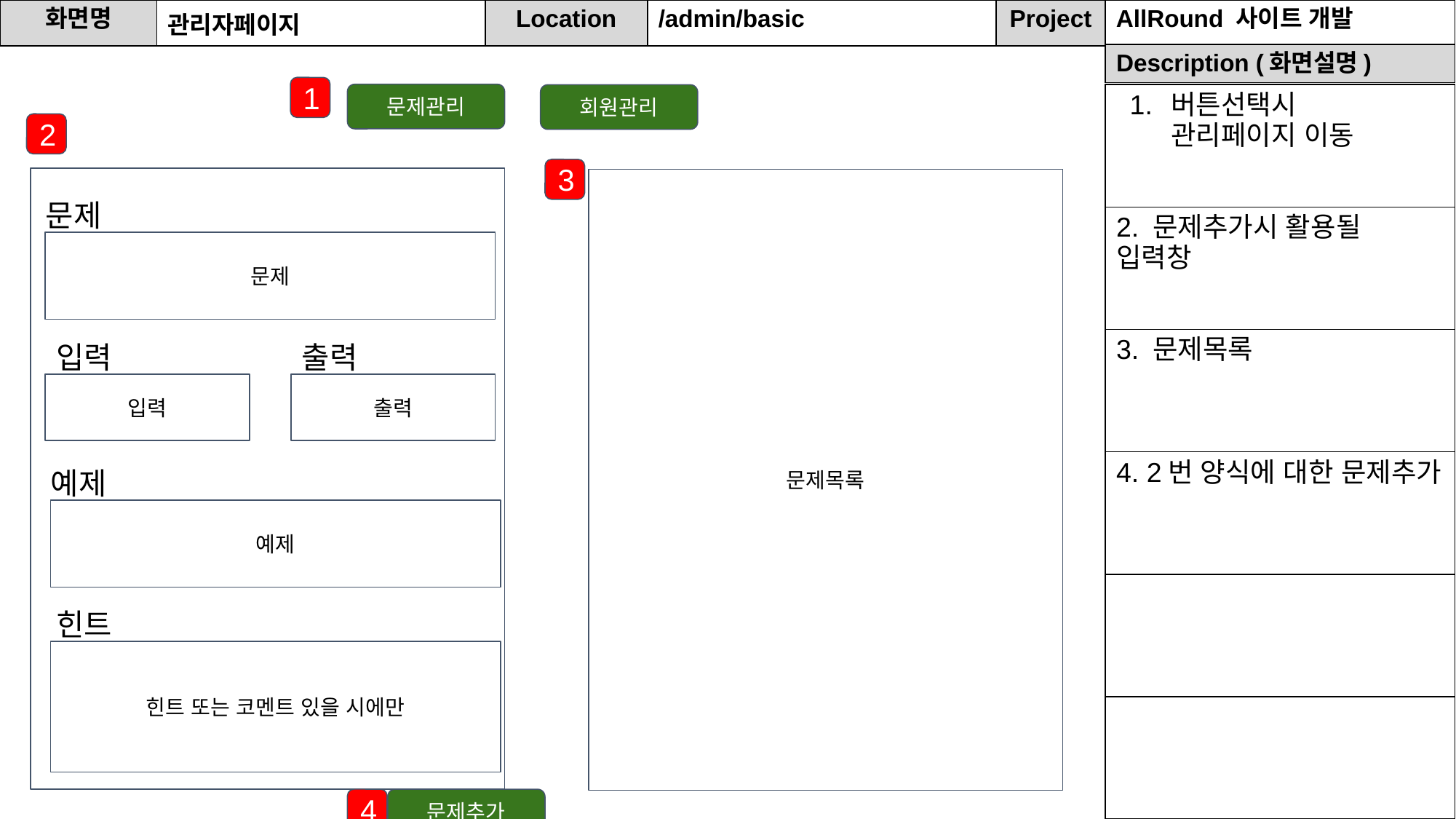

| 화면명 | 관리자페이지 | Location | /admin/basic | Project | AllRound 사이트 개발 |
| --- | --- | --- | --- | --- | --- |
| Description (화면설명) |
| --- |
1
문제관리
| 버튼선택시 관리페이지 이동 |
| --- |
| 2. 문제추가시 활용될 입력창 |
| 3. 문제목록 |
| 4. 2번 양식에 대한 문제추가 |
|  |
|  |
회원관리
2
3

문제목록
문제
문제
입력
출력
입력
출력
예제
예제
힌트
힌트 또는 코멘트 있을 시에만
4
문제추가